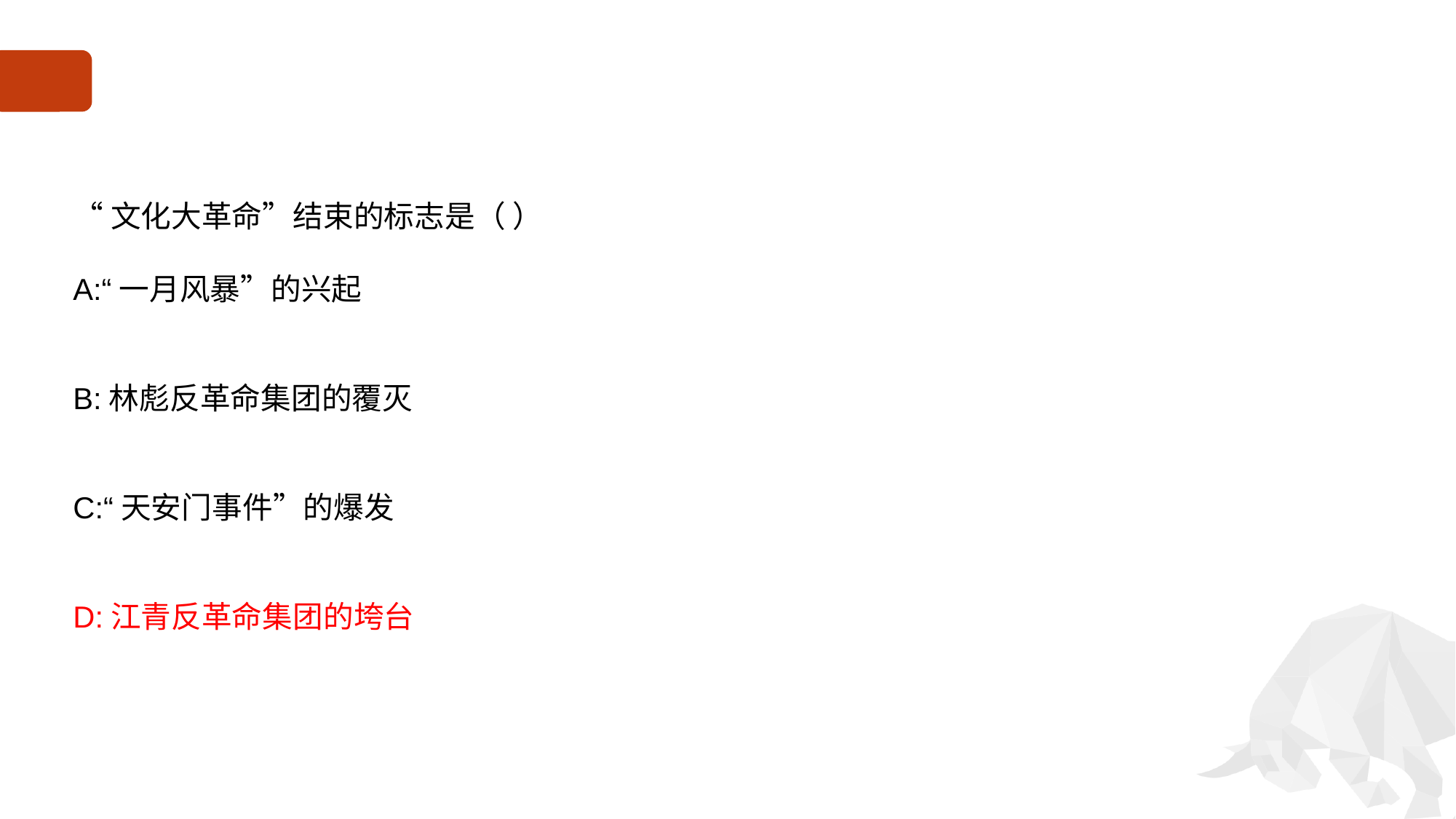

#
“文化大革命”结束的标志是（ ）

A:“一月风暴”的兴起

B:林彪反革命集团的覆灭

C:“天安门事件”的爆发

D:江青反革命集团的垮台